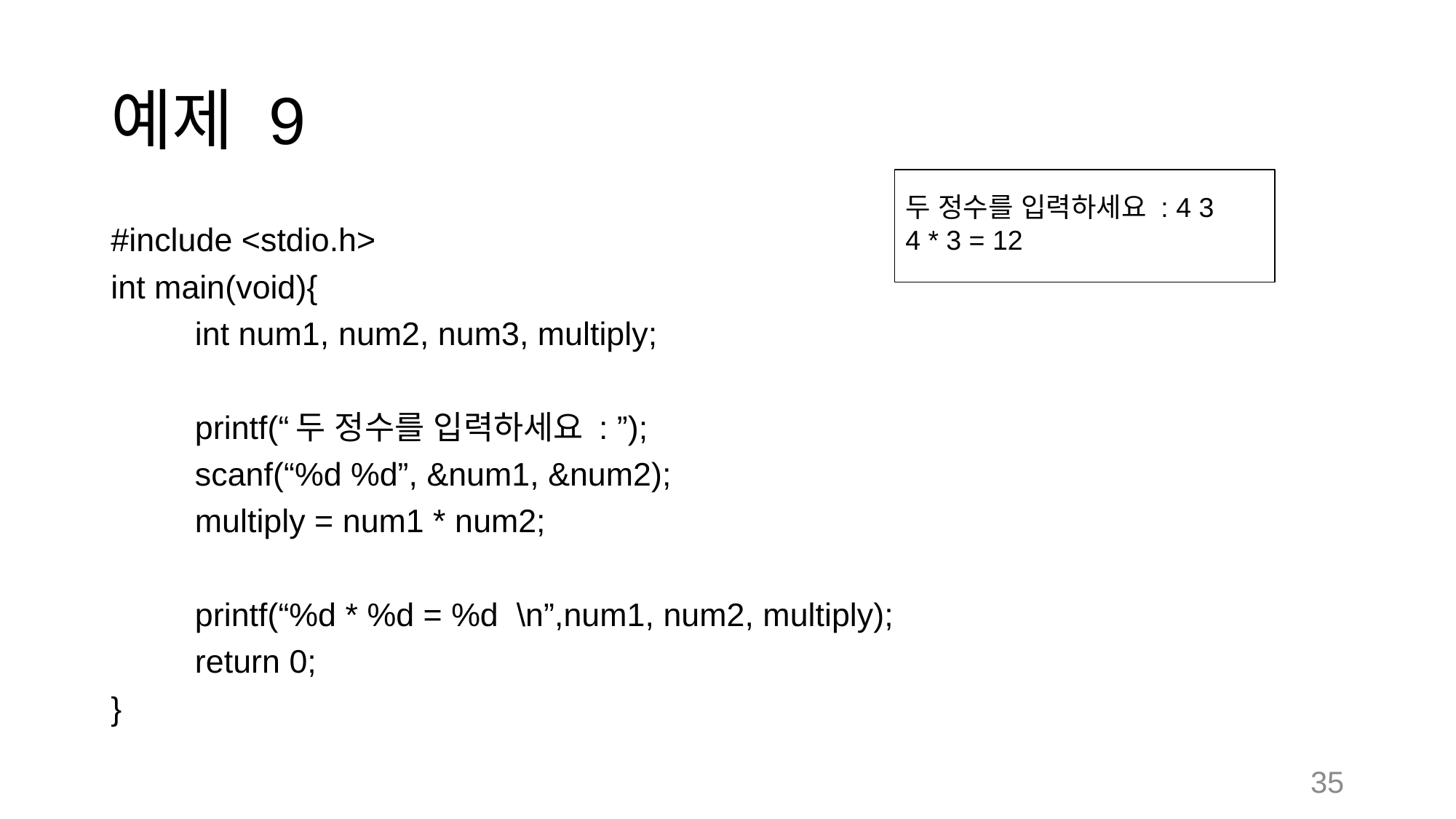

# 예제 9

두 정수를 입력하세요 : 4 3
4 * 3 = 12
#include <stdio.h>
int main(void){
	int num1, num2, num3, multiply;

	printf(“두 정수를 입력하세요 : ”);
	scanf(“%d %d”, &num1, &num2);
	multiply = num1 * num2;

	printf(“%d * %d = %d  \n”,num1, num2, multiply);
	return 0;
}

35